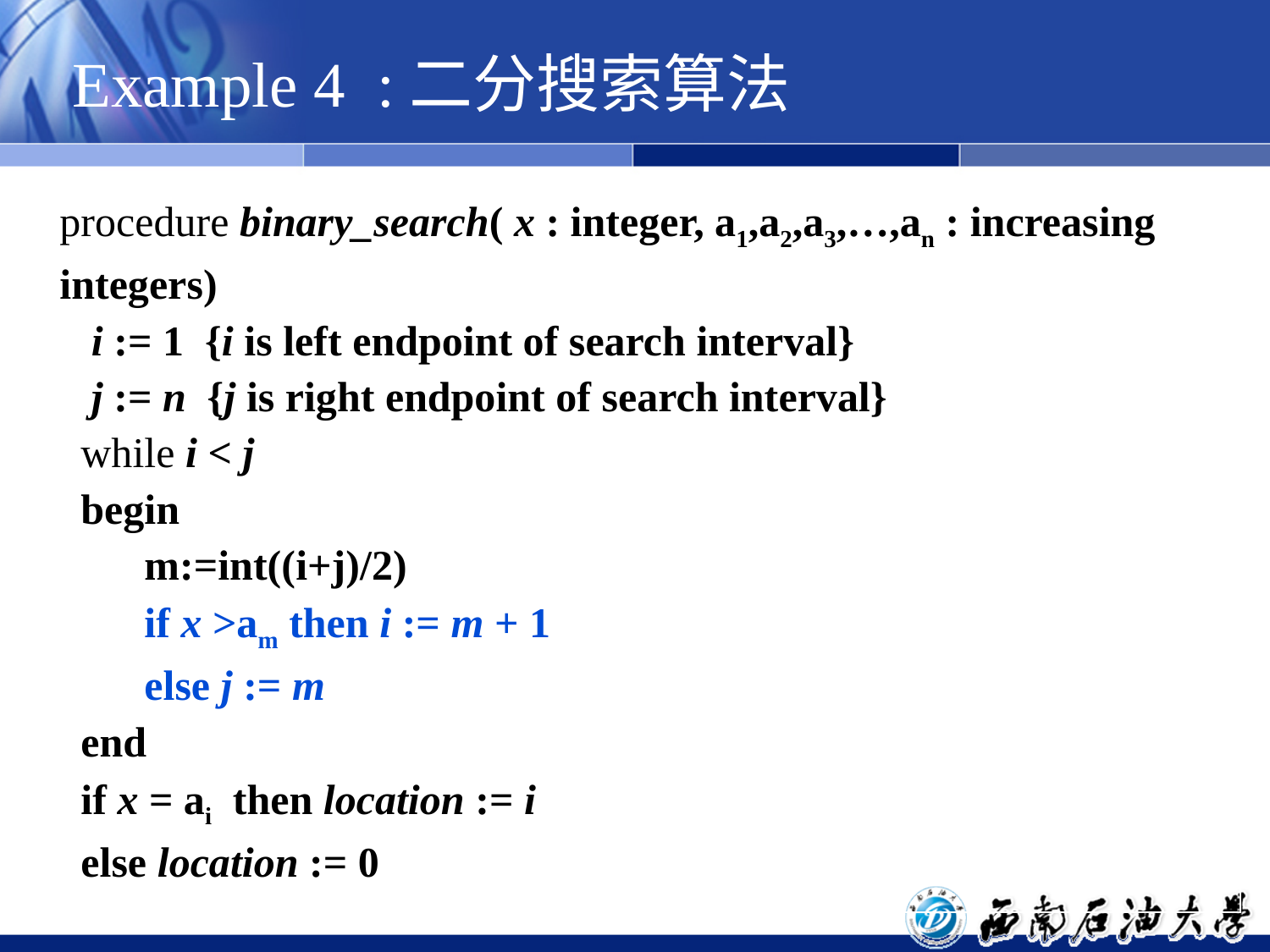

# Example 4  :二分搜索算法
| procedure binary\_search( x : integer, a1,a2,a3,…,an : increasing integers) i := 1 {i is left endpoint of search interval} j := n {j is right endpoint of search interval} while i < j begin m:=int((i+j)/2) if x >am then i := m + 1 else j := m end if x = ai then location := i else location := 0 |
| --- |